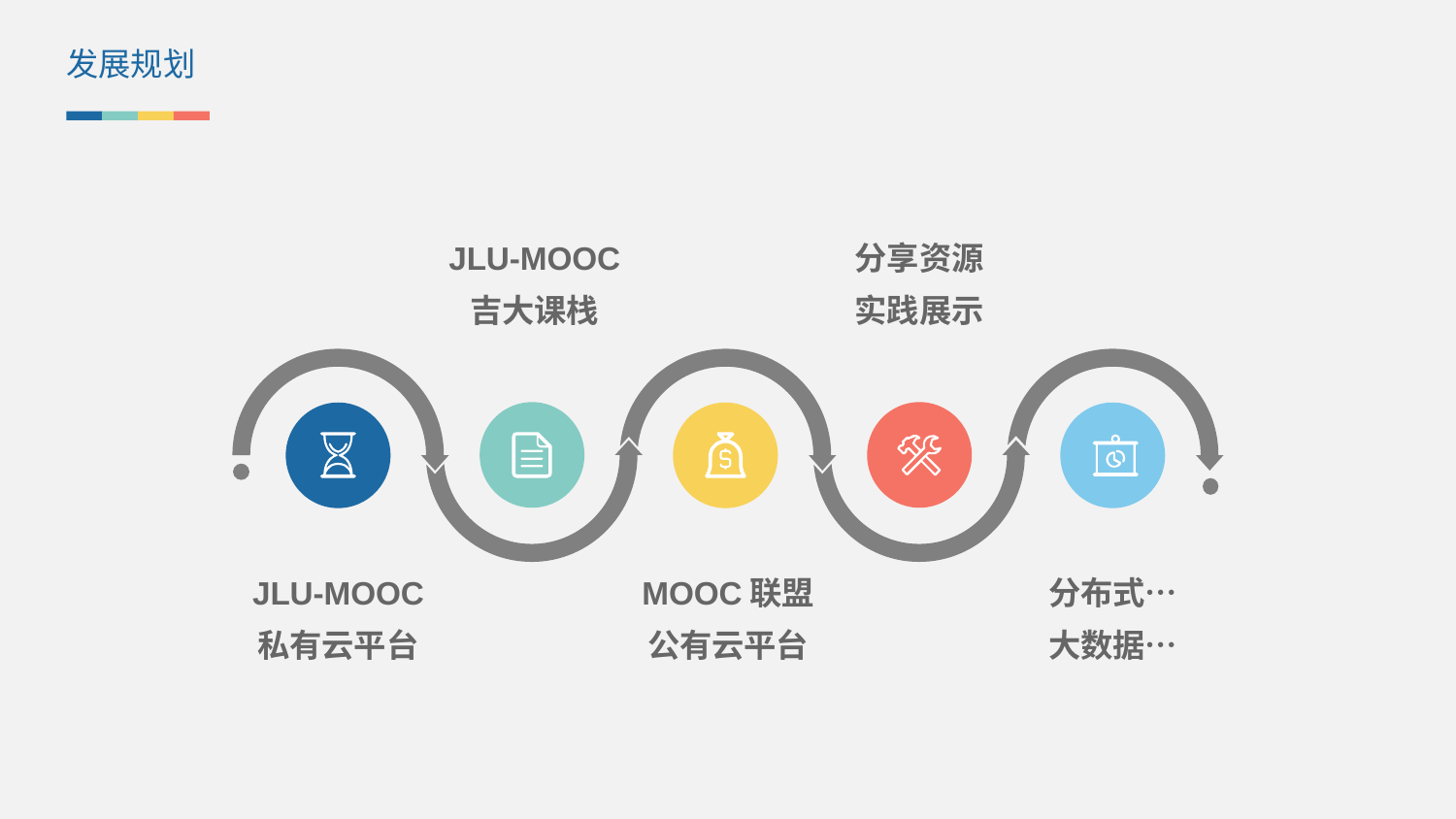

发展规划

JLU-MOOC
吉大课栈
分享资源
实践展示

JLU-MOOC
私有云平台
MOOC联盟
公有云平台
分布式…
大数据…